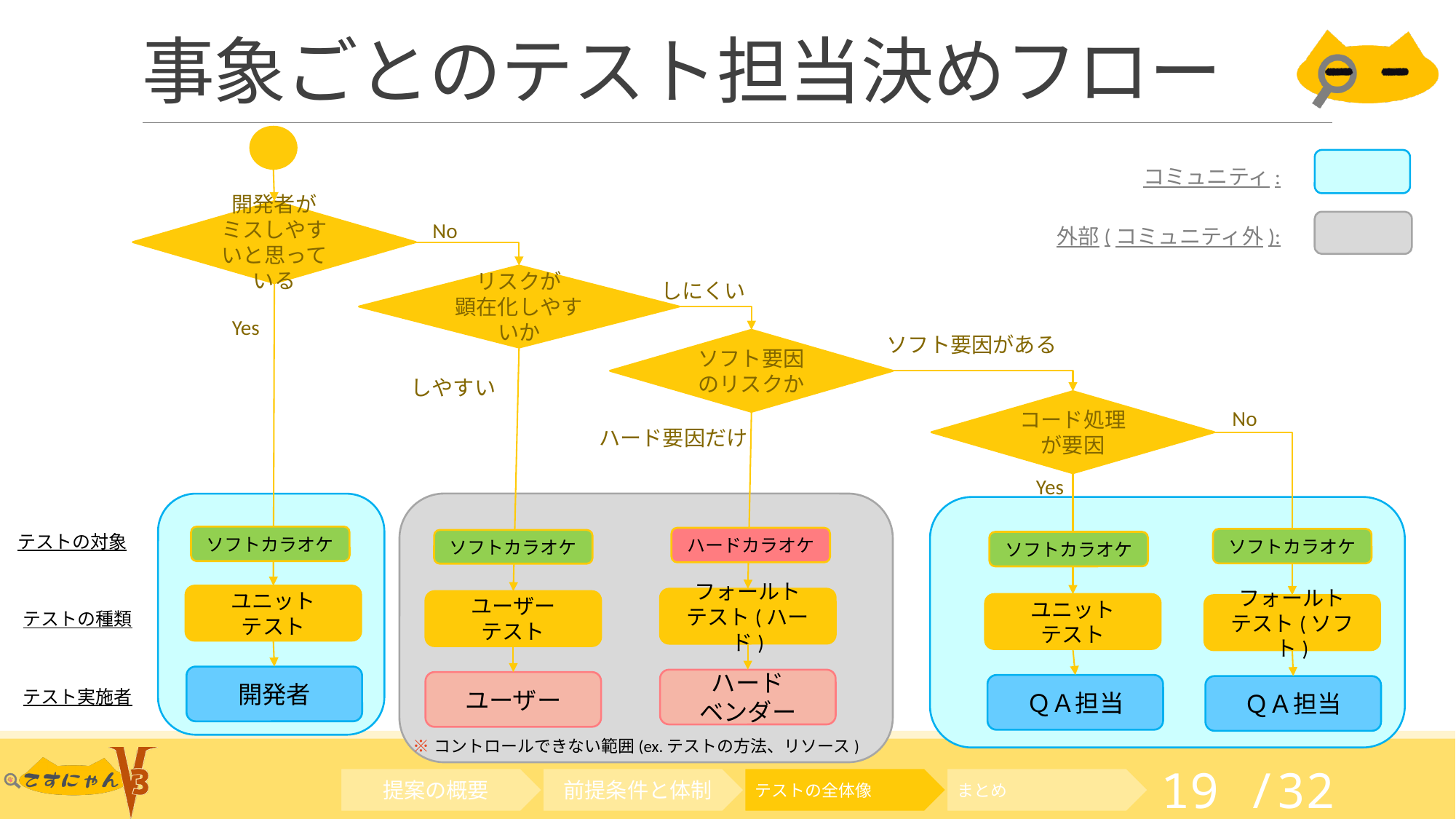

# 事象ごとのテスト担当決めフロー

コミュニティ:
開発者が
ミスしやすいと思っている
No

外部(コミュニティ外):
リスクが
顕在化しやすいか
しにくい
Yes
ソフト要因がある
ソフト要因のリスクか
しやすい
コード処理が要因
No
ハード要因だけ
Yes

テストの対象
ソフトカラオケ
ハードカラオケ
ソフトカラオケ
ソフトカラオケ
ソフトカラオケ
ユニット
テスト
フォールト
テスト(ハード)
ユーザー
テスト
ユニット
テスト
フォールト
テスト(ソフト)
テストの種類
開発者
ハード
ベンダー
ユーザー
ＱＡ担当
ＱＡ担当
テスト実施者
※コントロールできない範囲(ex.テストの方法、リソース)
テストの全体像
まとめ
提案の概要
前提条件と体制
19 /32